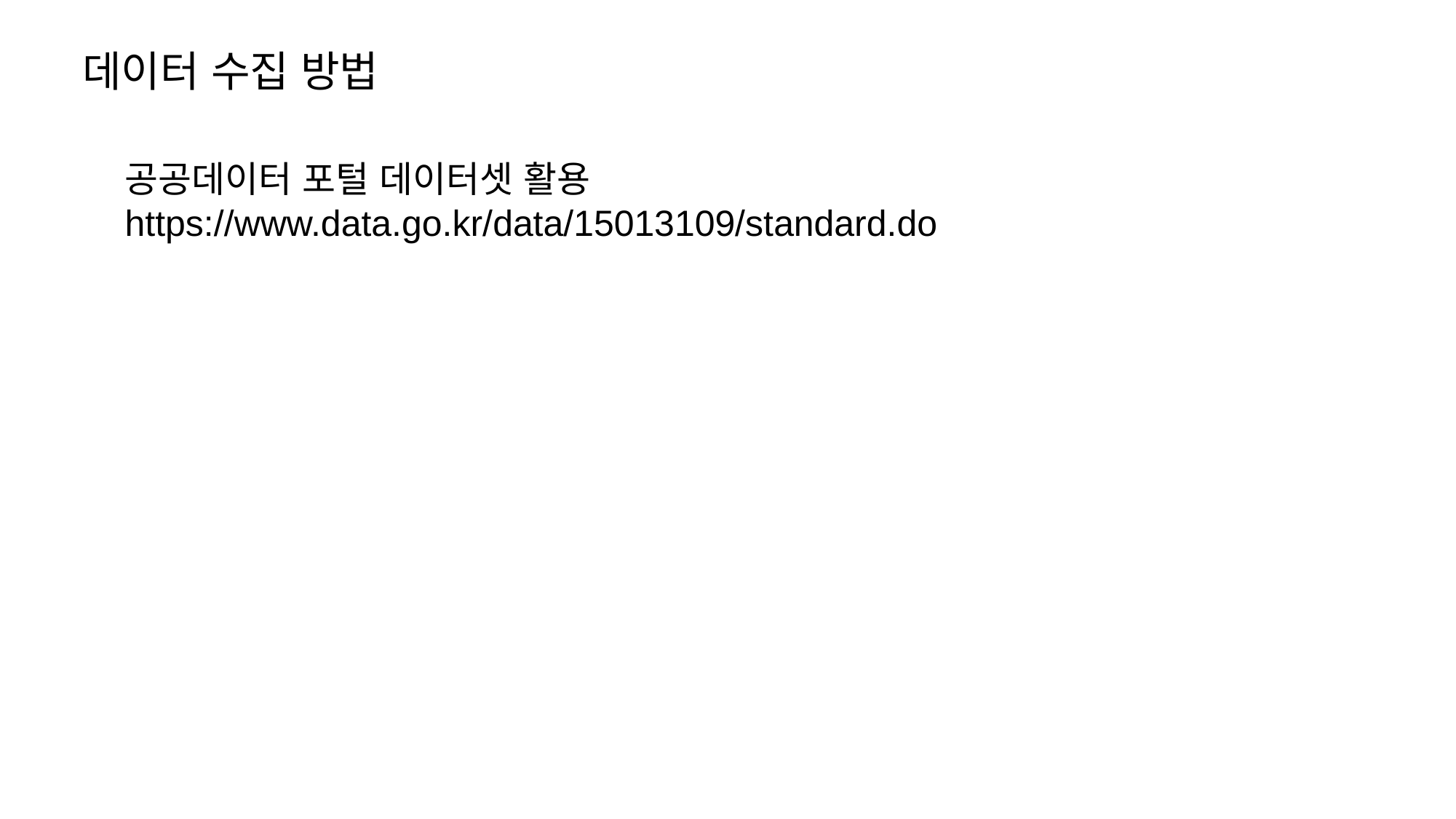

데이터 수집 방법
공공데이터 포털 데이터셋 활용
https://www.data.go.kr/data/15013109/standard.do